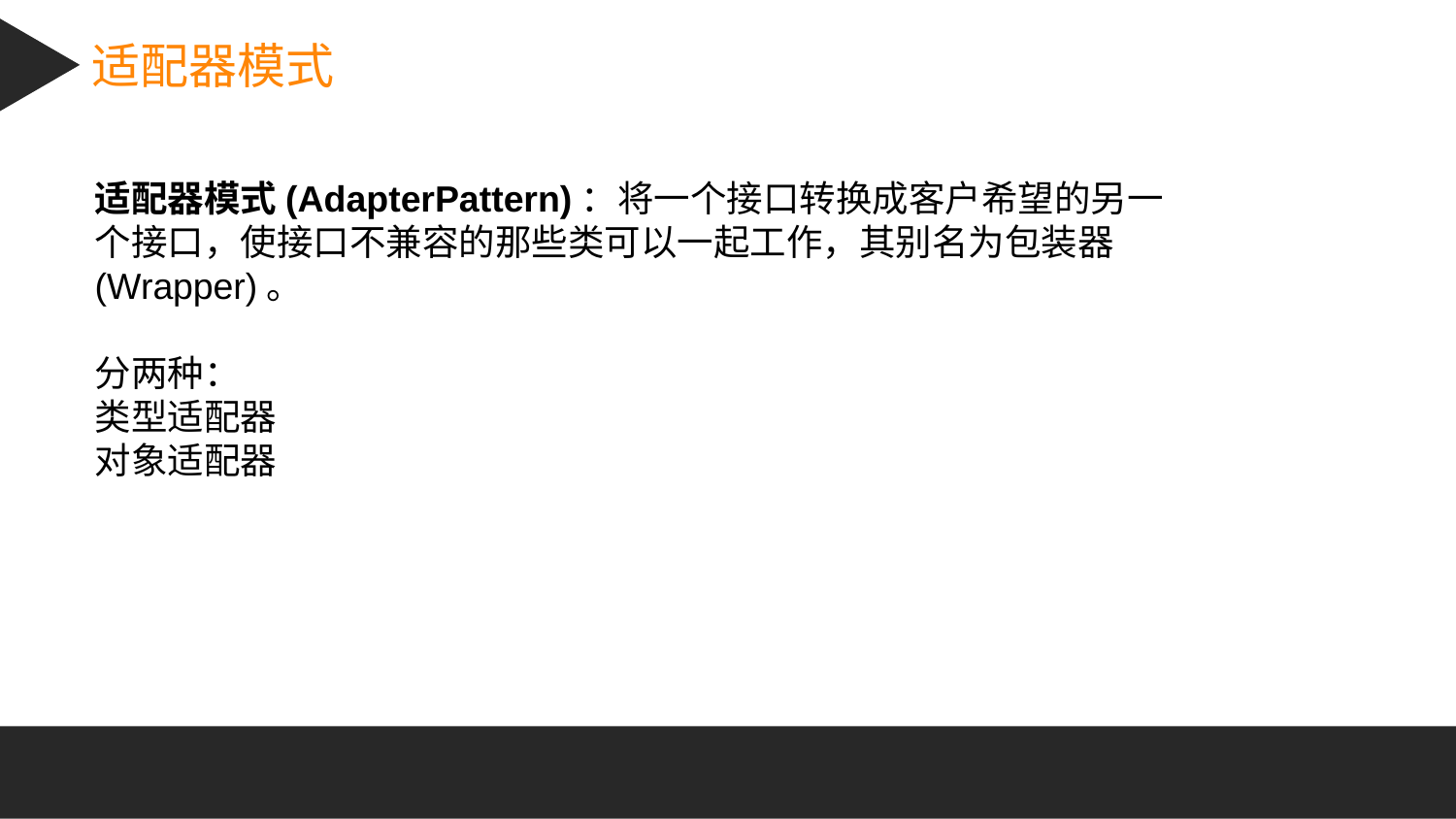

适配器模式
适配器模式(AdapterPattern)：将一个接口转换成客户希望的另一个接口，使接口不兼容的那些类可以一起工作，其别名为包装器(Wrapper)。

分两种：
类型适配器
对象适配器